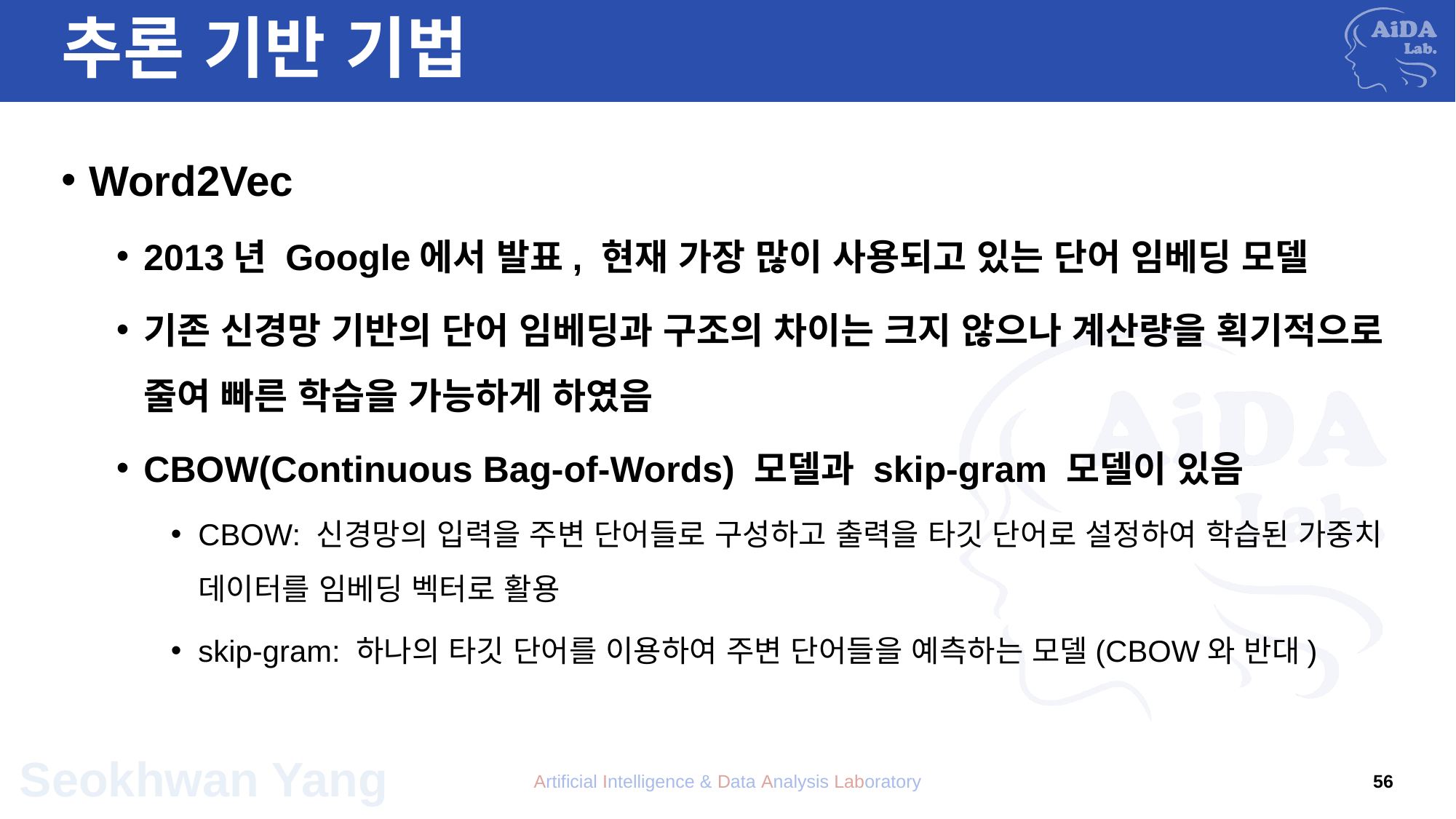

# 추론 기반 기법
Word2Vec
2013년 Google에서 발표, 현재 가장 많이 사용되고 있는 단어 임베딩 모델
기존 신경망 기반의 단어 임베딩과 구조의 차이는 크지 않으나 계산량을 획기적으로 줄여 빠른 학습을 가능하게 하였음
CBOW(Continuous Bag-of-Words) 모델과 skip-gram 모델이 있음
CBOW: 신경망의 입력을 주변 단어들로 구성하고 출력을 타깃 단어로 설정하여 학습된 가중치 데이터를 임베딩 벡터로 활용
skip-gram: 하나의 타깃 단어를 이용하여 주변 단어들을 예측하는 모델(CBOW와 반대)
Artificial Intelligence & Data Analysis Laboratory
56